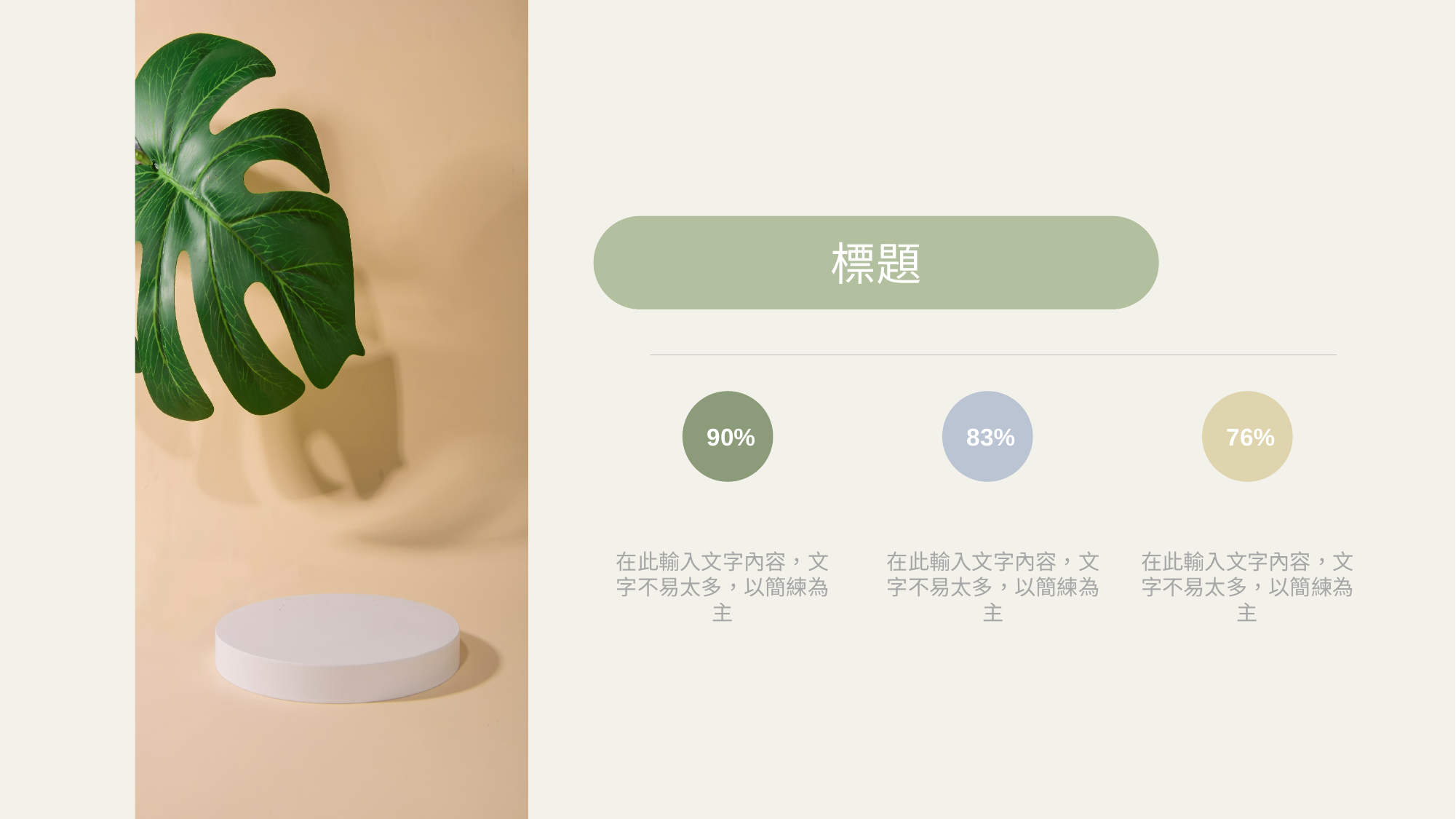

標題
9 0%
8 3%
7 6%
在此輸入文字內容，文字不易太多，以簡練為主
在此輸入文字內容，文字不易太多，以簡練為主
在此輸入文字內容，文字不易太多，以簡練為主